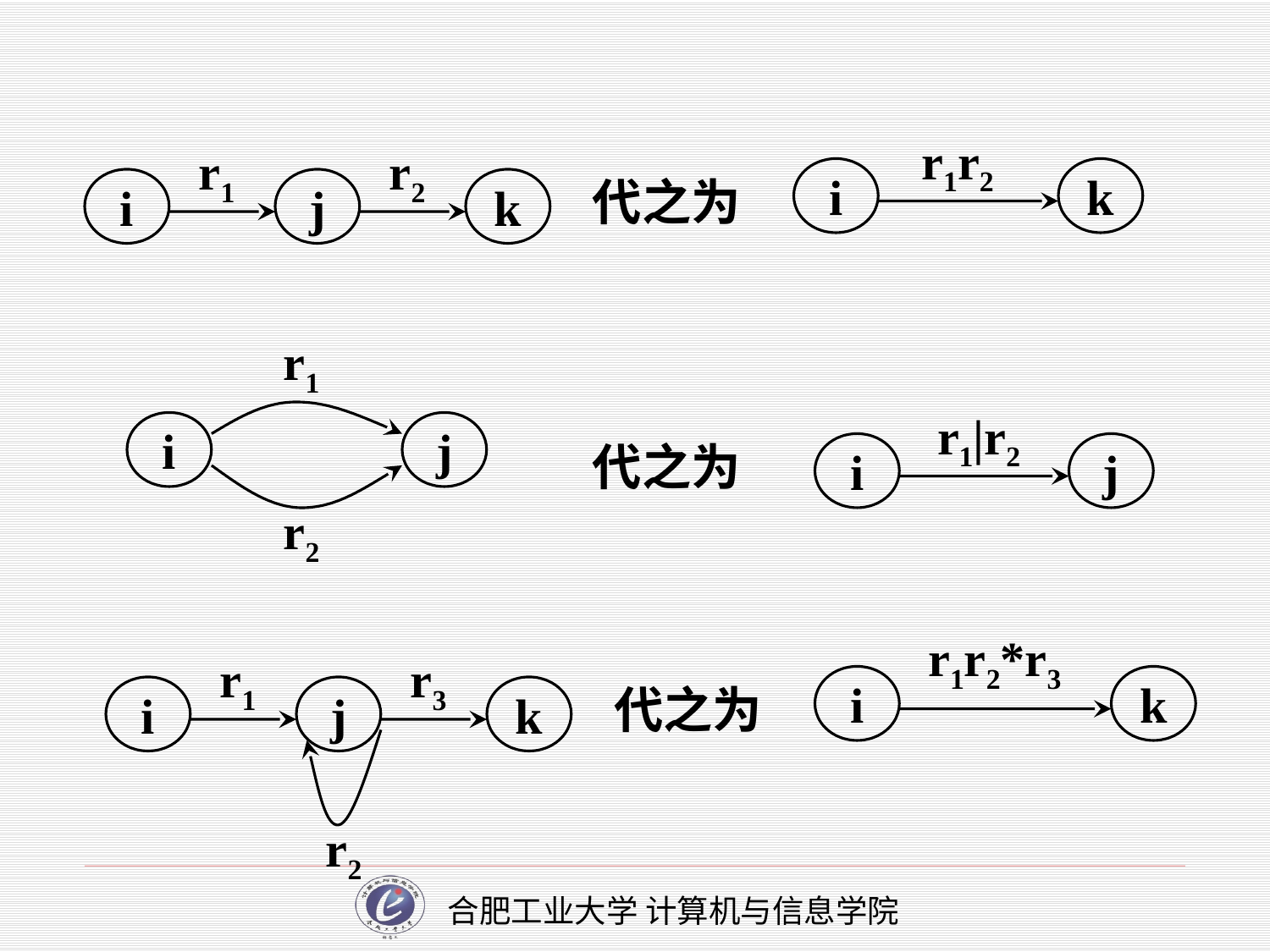

r1r2
i
k

r1
r2
i
j
k

代之为
r1

i
j

r2
r1|r2
i
j

代之为
r1r2*r3
i
k

r1
r3
i
j
k

r2
代之为
78